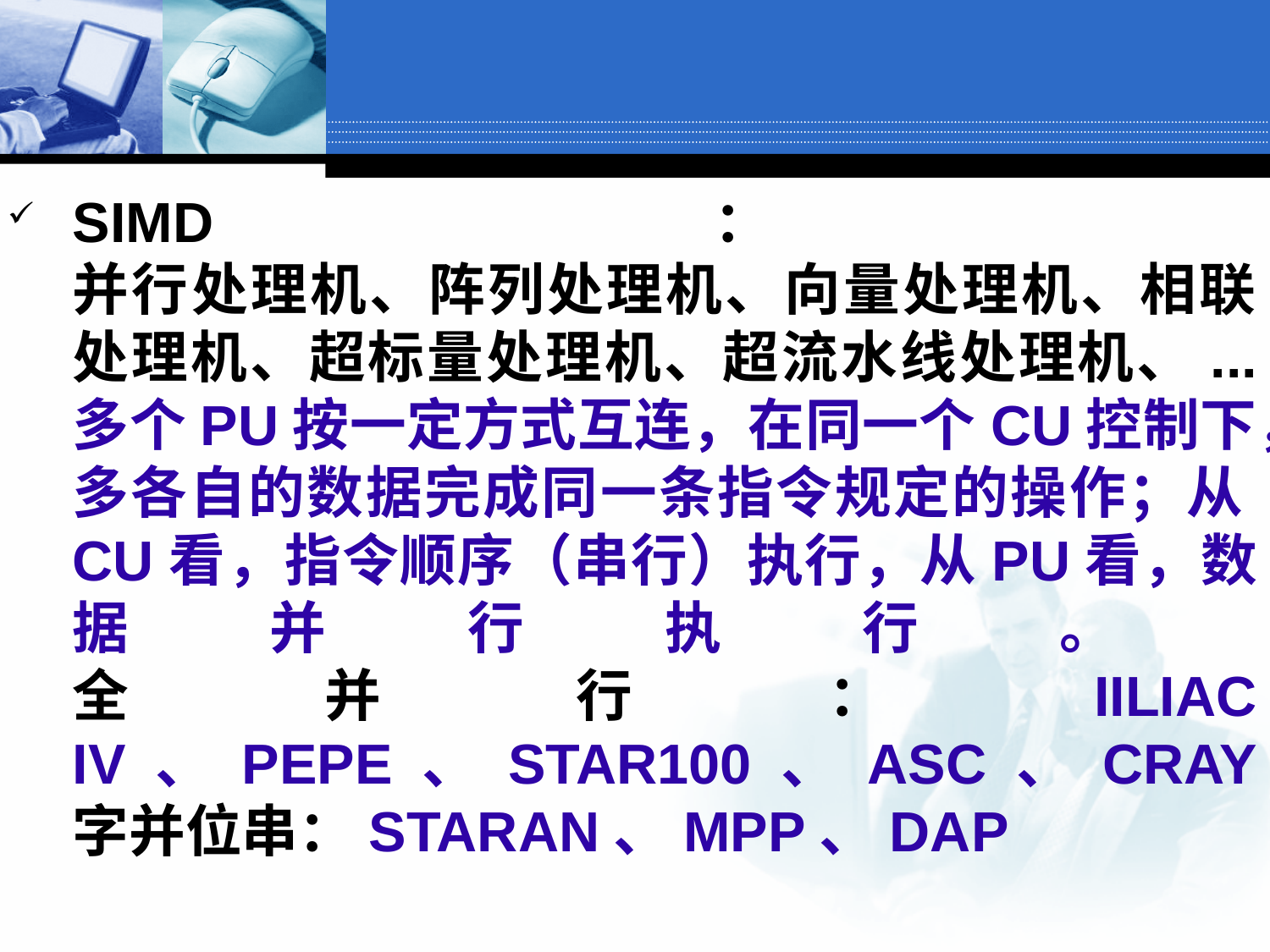

SIMD：
并行处理机、阵列处理机、向量处理机、相联处理机、超标量处理机、超流水线处理机、...
多个PU按一定方式互连，在同一个CU控制下，多各自的数据完成同一条指令规定的操作；从CU看，指令顺序（串行）执行，从PU看，数据并行执行。
全并行：IILIAC IV、PEPE、STAR100、ASC、CRAY
字并位串：STARAN、MPP、DAP